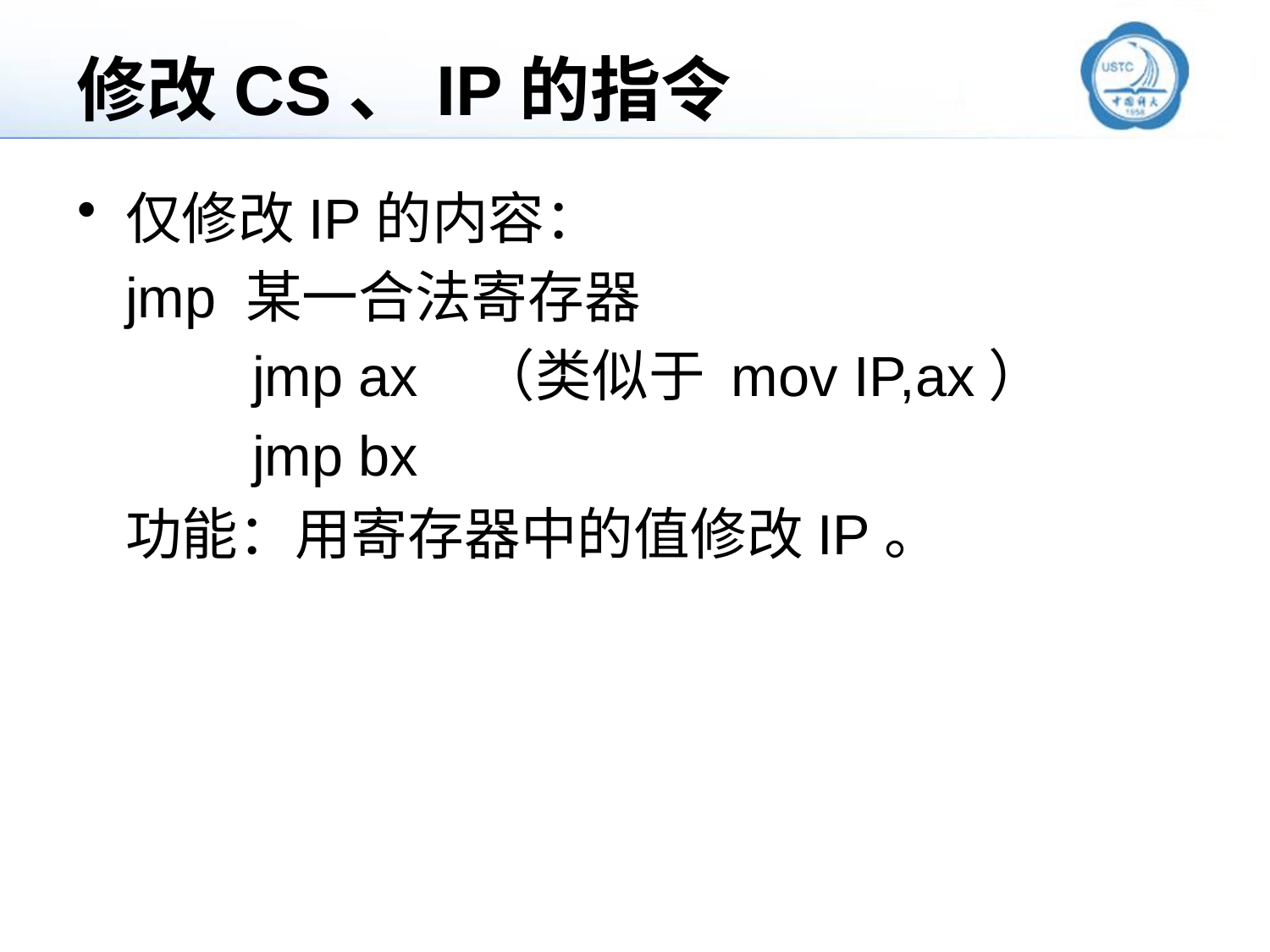

# 修改CS、IP的指令
仅修改IP的内容：
	jmp 某一合法寄存器
		jmp ax   （类似于 mov IP,ax）
		jmp bx
	功能：用寄存器中的值修改IP。